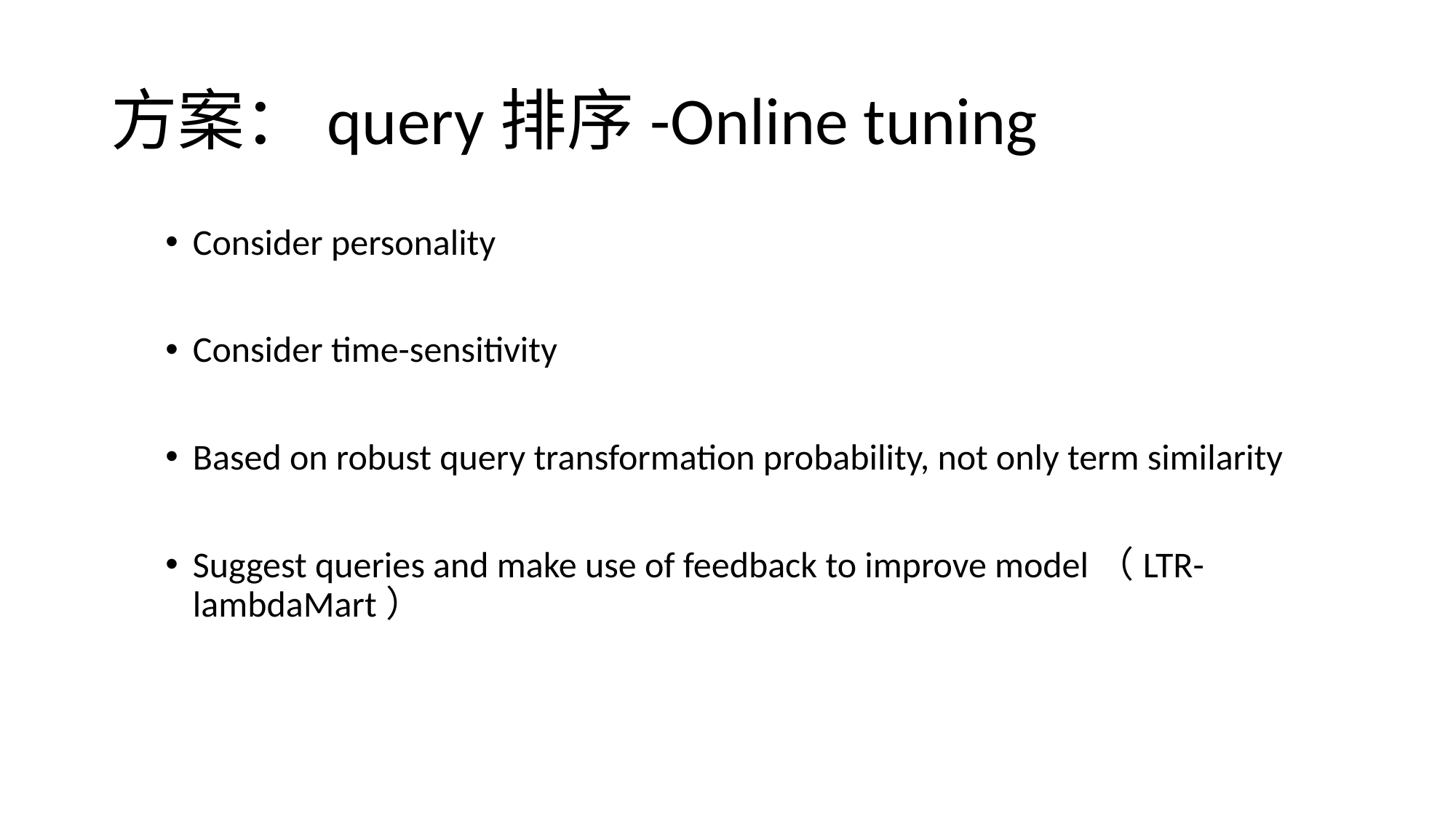

# 方案：query排序-Online tuning
Consider personality

Consider time-sensitivity

Based on robust query transformation probability, not only term similarity

Suggest queries and make use of feedback to improve model（LTR-lambdaMart）